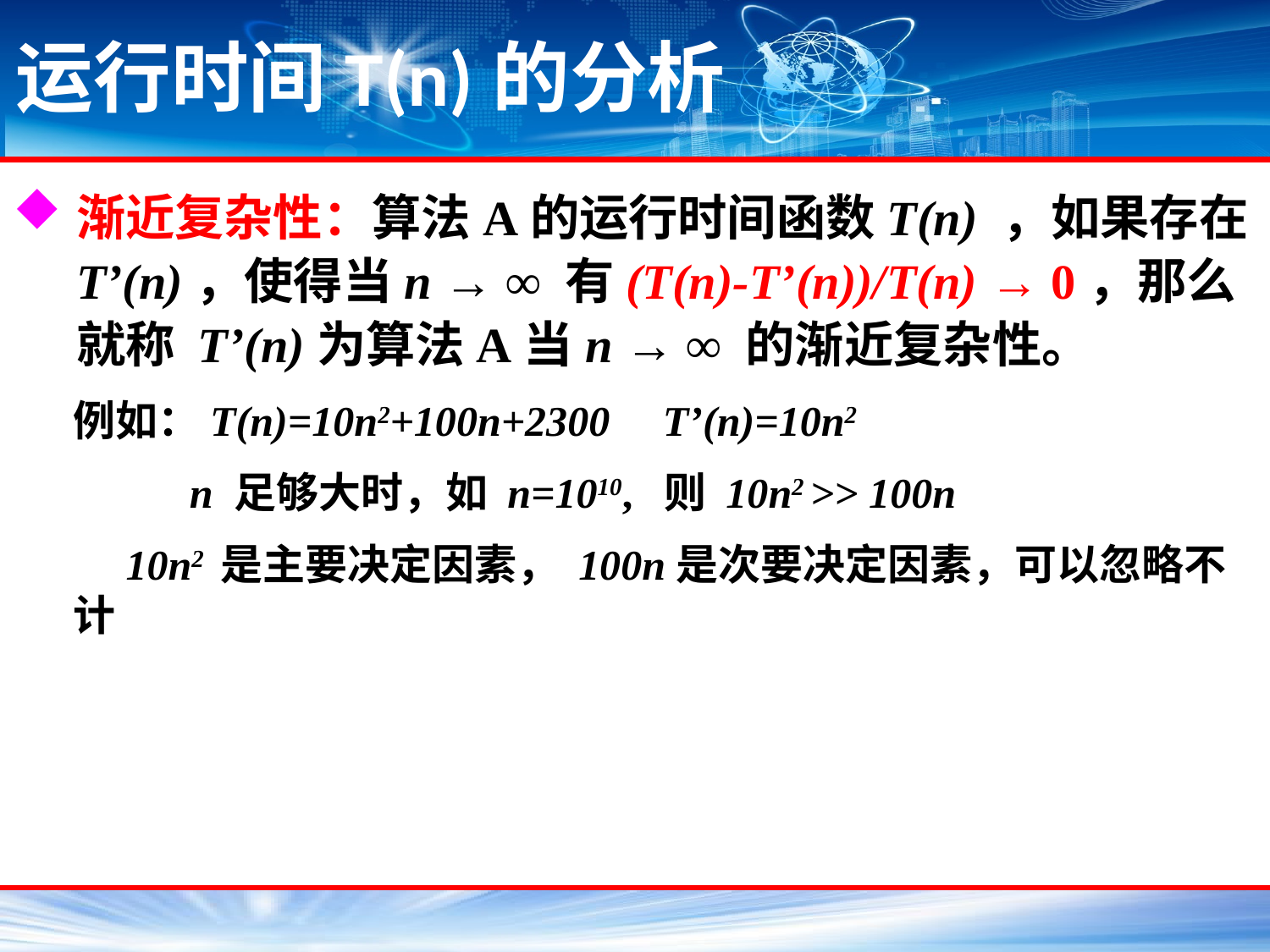

# 运行时间T(n)的分析
渐近复杂性：算法A的运行时间函数T(n) ，如果存在T’(n)，使得当n → ∞ 有(T(n)-T’(n))/T(n) → 0，那么就称 T’(n)为算法A当n → ∞ 的渐近复杂性。
例如：T(n)=10n2+100n+2300     T’(n)=10n2
                   n 足够大时，如 n=1010,  则 10n2 >> 100n
     10n2 是主要决定因素， 100n是次要决定因素，可以忽略不计